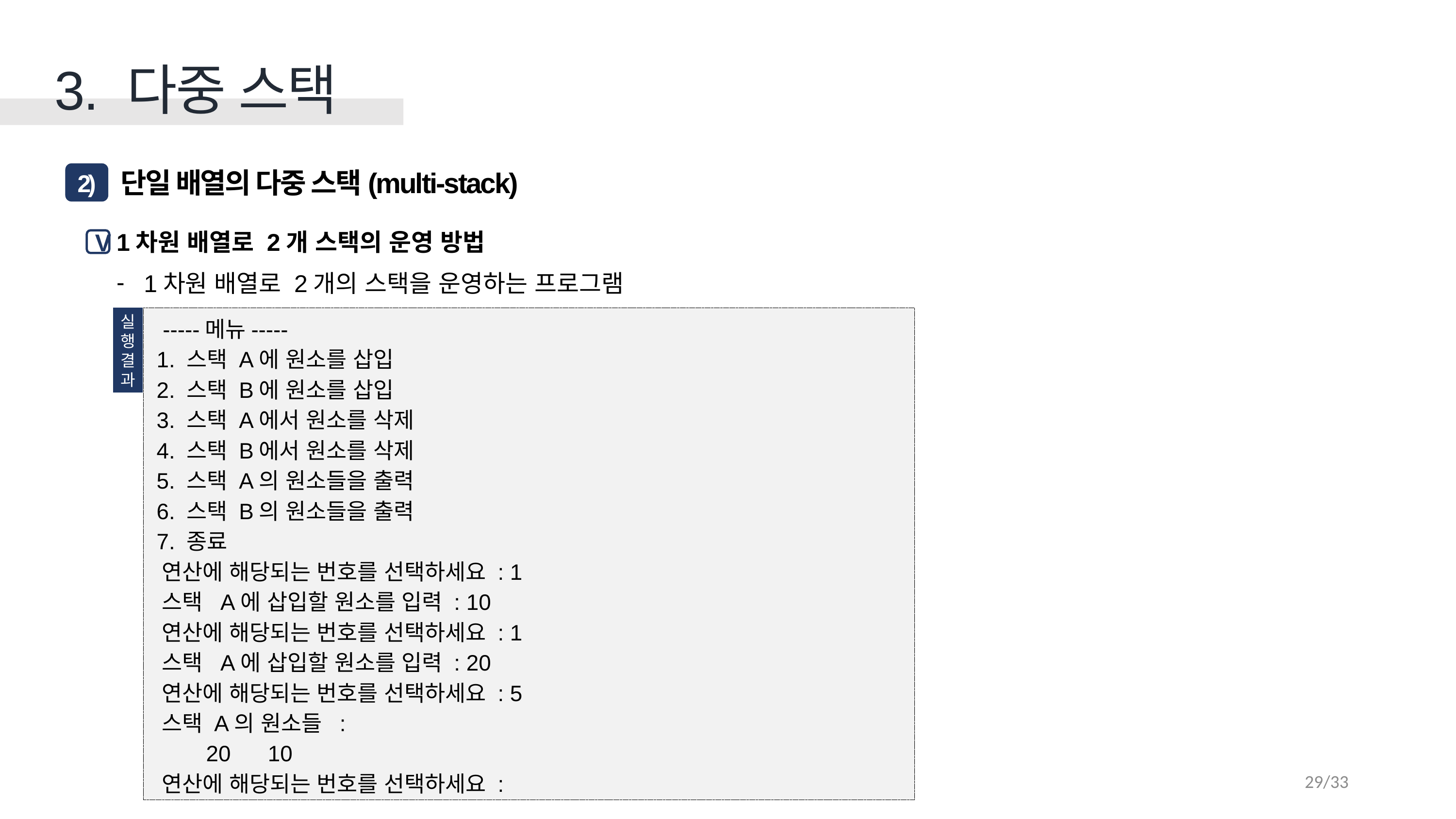

3. 다중 스택

 단일 배열의 다중 스택(multi-stack)
2)
1차원 배열로 2개 스택의 운영 방법

1차원 배열로 2개의 스택을 운영하는 프로그램
V
실
행
결
과
  -----메뉴-----
 1. 스택 A에 원소를 삽입
 2. 스택 B에 원소를 삽입
 3. 스택 A에서 원소를 삭제
 4. 스택 B에서 원소를 삭제
 5. 스택 A의 원소들을 출력
 6. 스택 B의 원소들을 출력
 7. 종료
 연산에 해당되는 번호를 선택하세요 : 1
 스택  A에 삽입할 원소를 입력 : 10
 연산에 해당되는 번호를 선택하세요 : 1
 스택  A에 삽입할 원소를 입력 : 20
 연산에 해당되는 번호를 선택하세요 : 5
 스택 A의 원소들  :
         20      10
 연산에 해당되는 번호를 선택하세요 :
29/33